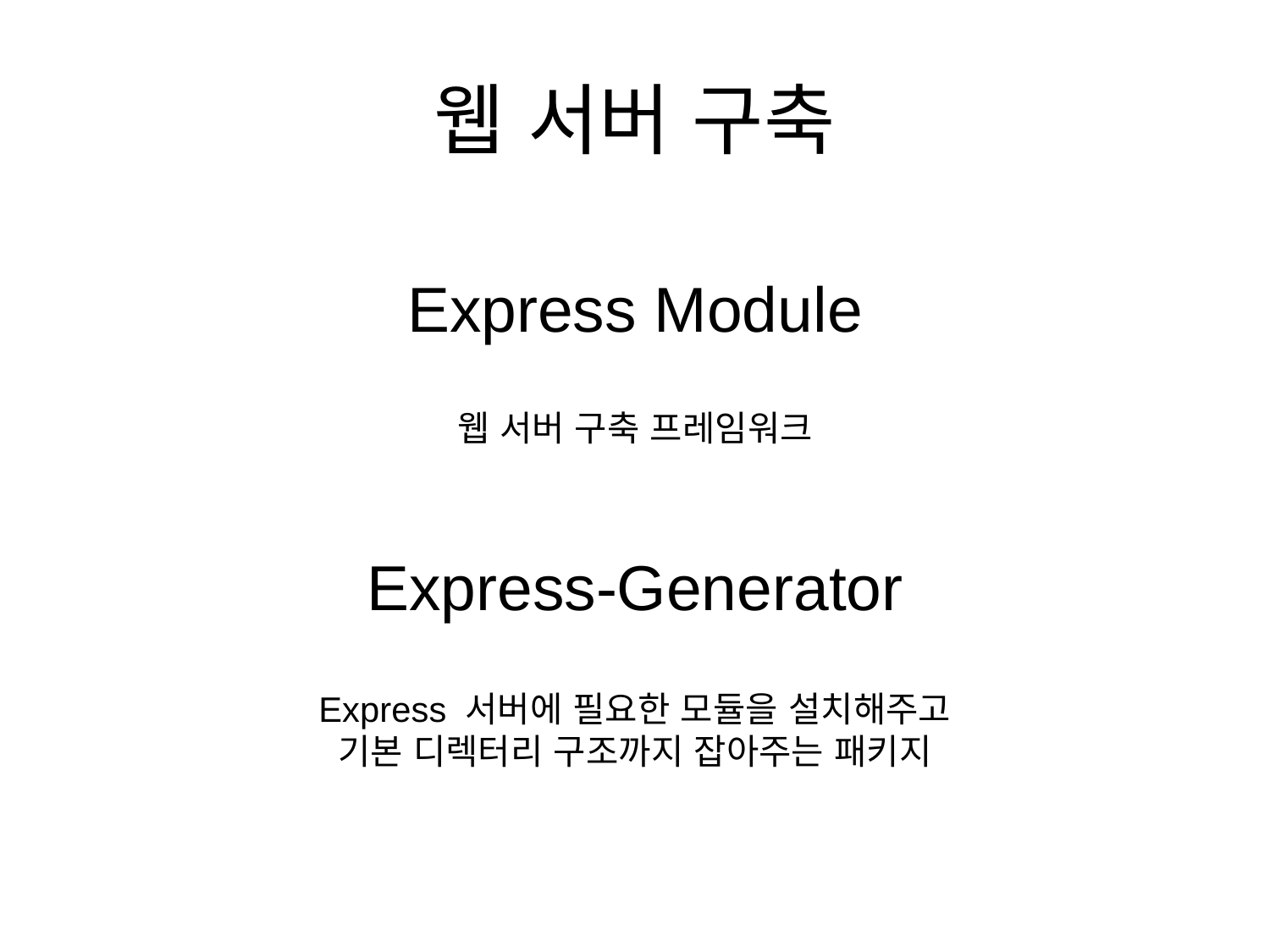

웹 서버 구축
# Express Module
웹 서버 구축 프레임워크
Express-Generator
Express 서버에 필요한 모듈을 설치해주고
기본 디렉터리 구조까지 잡아주는 패키지